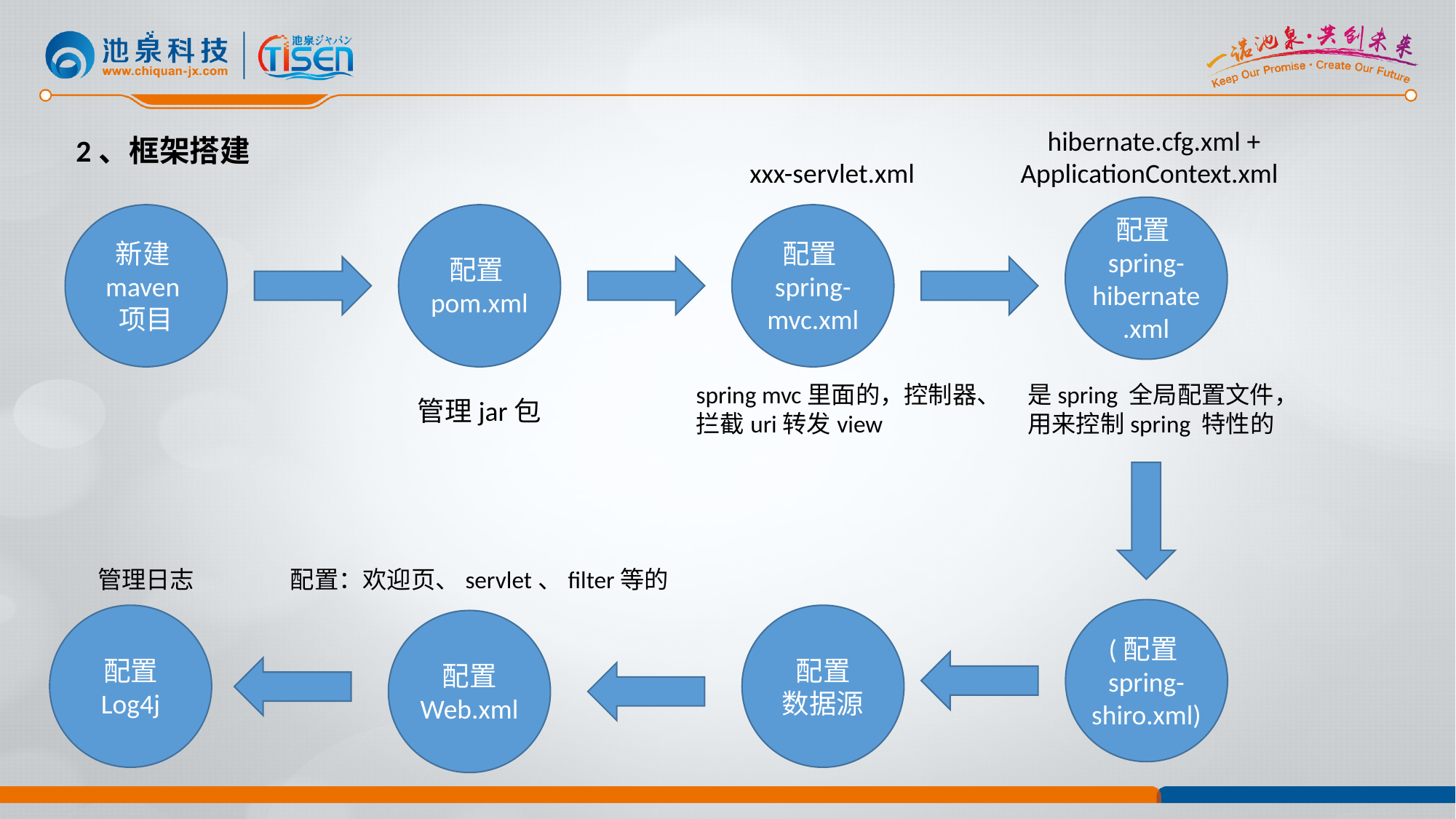

hibernate.cfg.xml +
2、框架搭建
ApplicationContext.xml
xxx-servlet.xml
配置spring-hibernate.xml
新建maven项目
配置pom.xml
配置spring-mvc.xml

是spring 全局配置文件，
用来控制spring 特性的
spring mvc里面的，控制器、
拦截uri转发view
管理jar包

管理日志
配置：欢迎页、servlet、filter等的
(配置spring-shiro.xml)
配置
Log4j
配置
数据源
配置
Web.xml